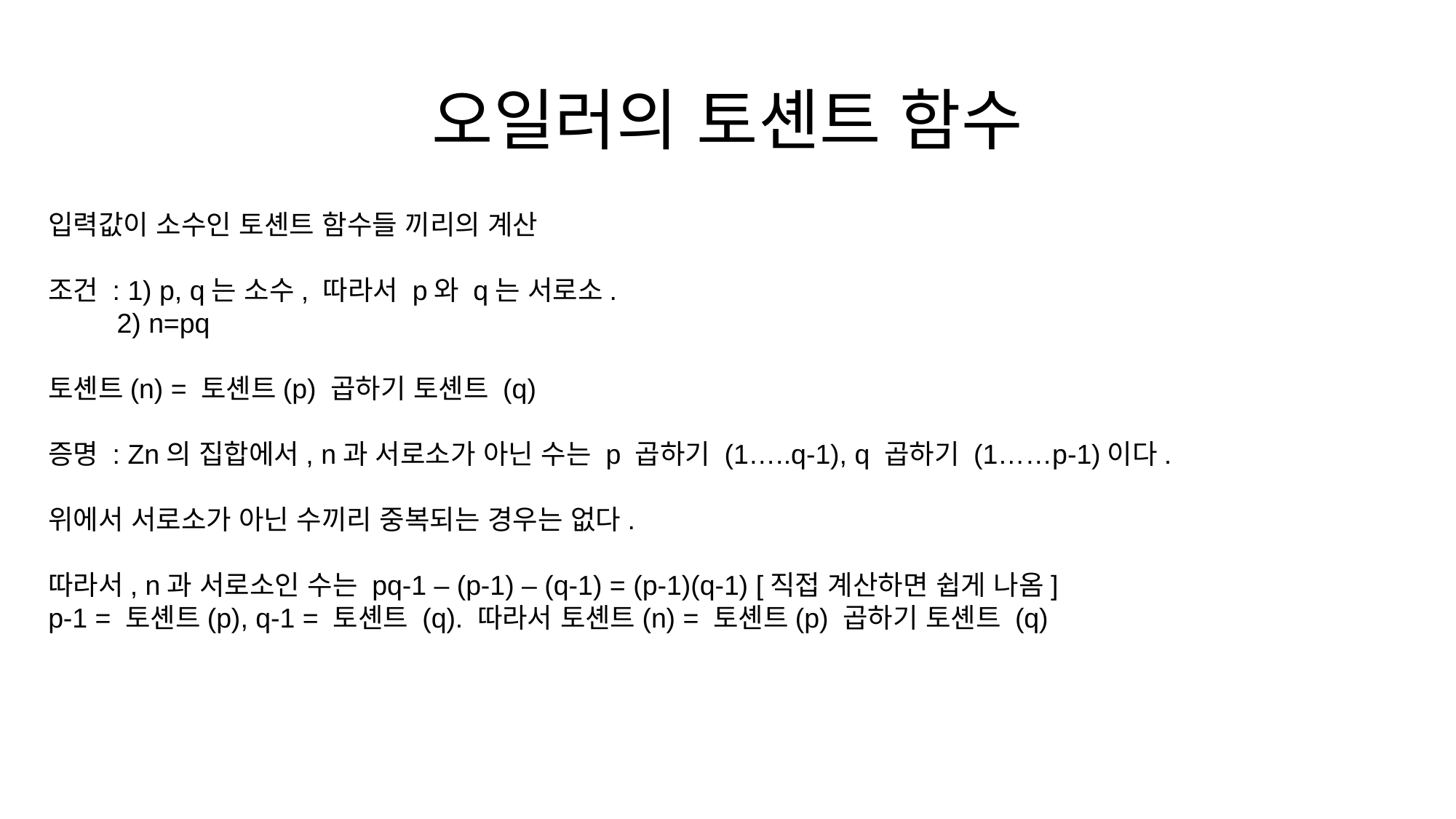

# 오일러의 토셴트 함수
입력값이 소수인 토셴트 함수들 끼리의 계산

조건 : 1) p, q는 소수, 따라서 p와 q는 서로소.
         2) n=pq

토셴트(n) = 토셴트(p) 곱하기 토셴트 (q)

증명 : Zn의 집합에서, n과 서로소가 아닌 수는 p 곱하기 (1…..q-1), q 곱하기 (1……p-1)이다.

위에서 서로소가 아닌 수끼리 중복되는 경우는 없다.

따라서, n과 서로소인 수는 pq-1 – (p-1) – (q-1) = (p-1)(q-1) [직접 계산하면 쉽게 나옴]
p-1 = 토셴트(p), q-1 = 토셴트 (q). 따라서 토셴트(n) = 토셴트(p) 곱하기 토셴트 (q)